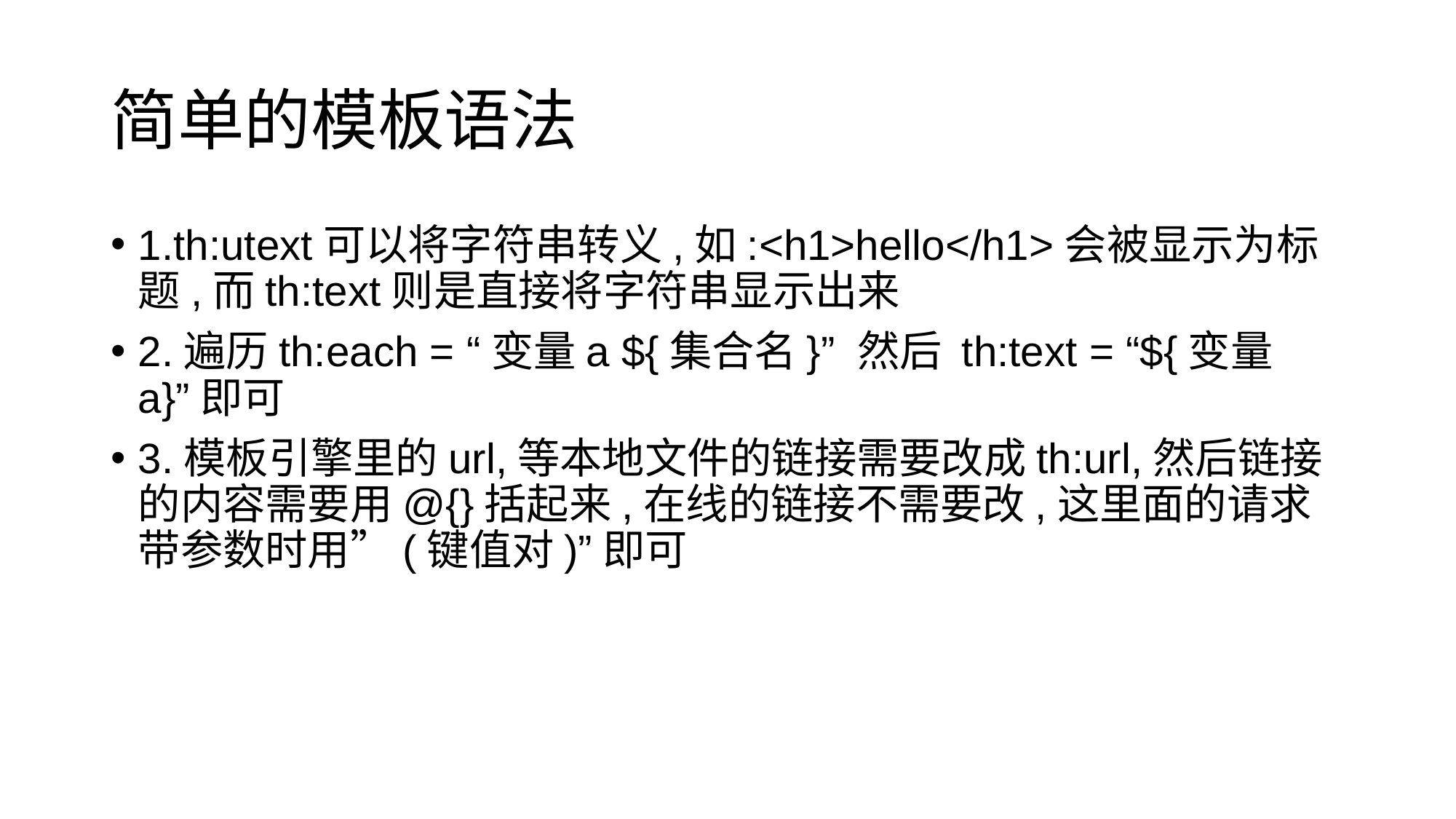

# 简单的模板语法
1.th:utext可以将字符串转义,如:<h1>hello</h1>会被显示为标题,而th:text则是直接将字符串显示出来
2.遍历th:each = “变量a ${集合名}” 然后 th:text = “${变量a}”即可
3.模板引擎里的url,等本地文件的链接需要改成th:url,然后链接的内容需要用@{}括起来,在线的链接不需要改,这里面的请求带参数时用”(键值对)”即可